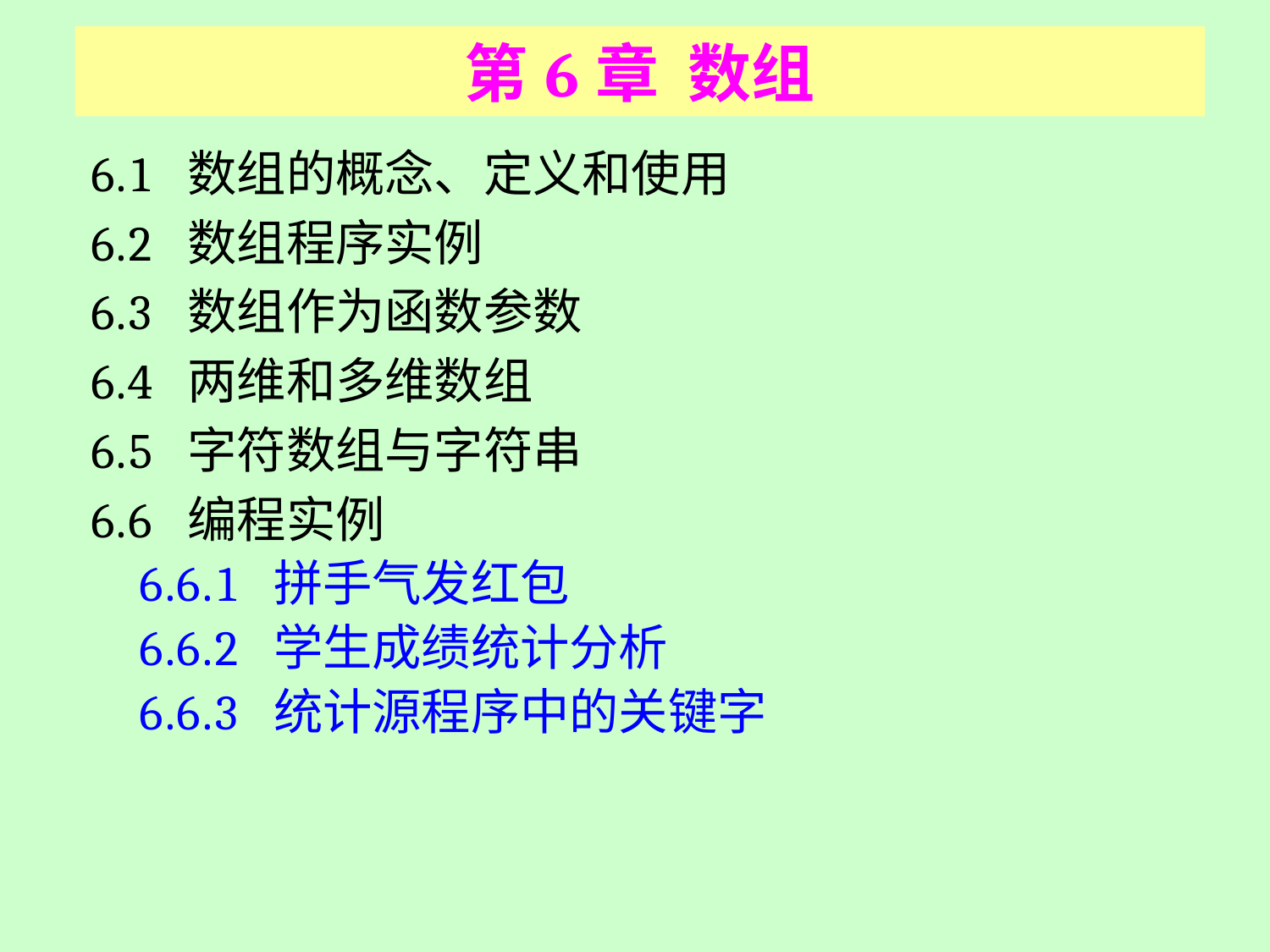

# 第6章  数组
6.1  数组的概念、定义和使用
6.2  数组程序实例
6.3  数组作为函数参数
6.4  两维和多维数组
6.5  字符数组与字符串
6.6  编程实例
	6.6.1  拼手气发红包
	6.6.2  学生成绩统计分析
	6.6.3  统计源程序中的关键字

99